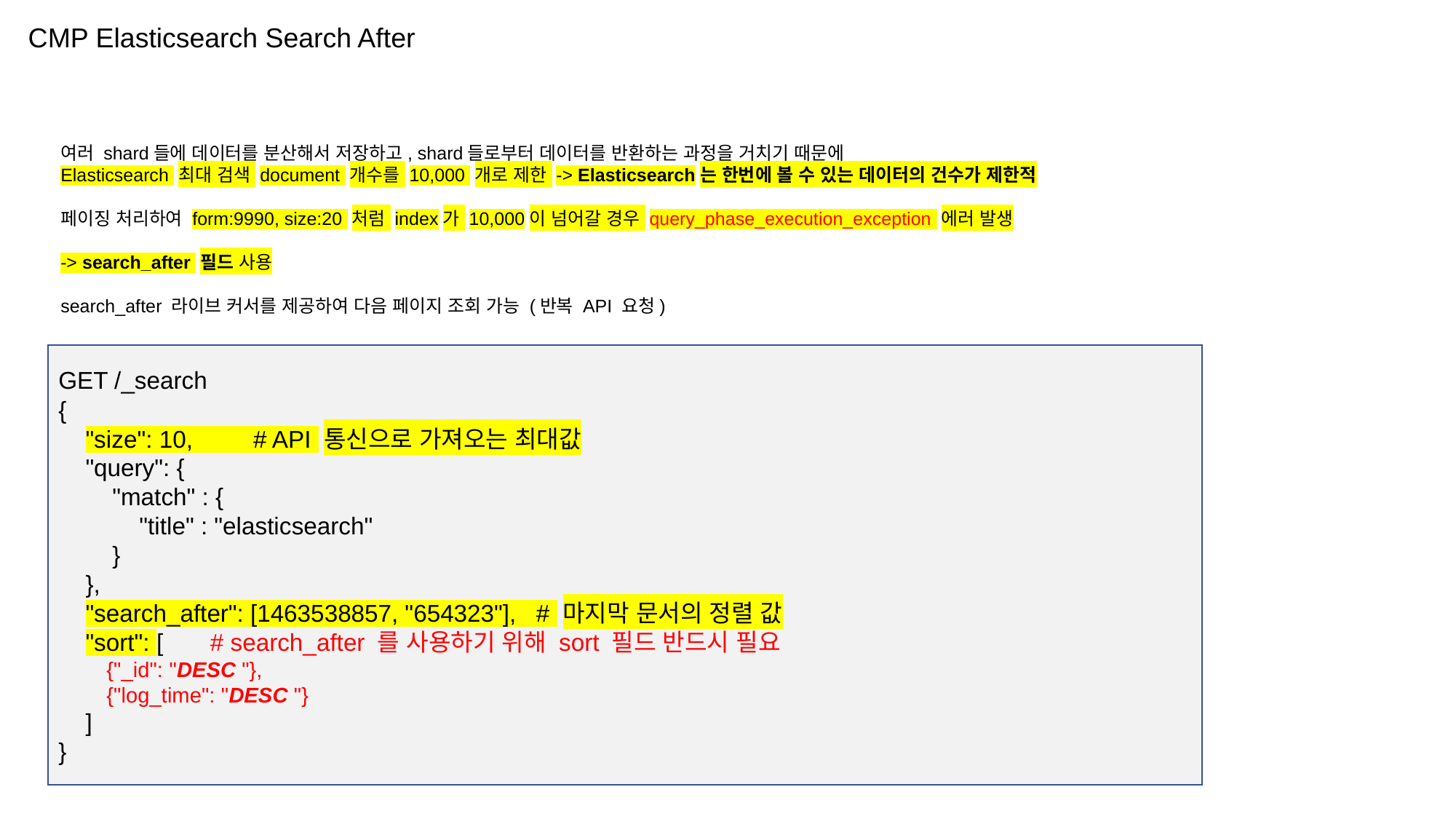

CMP Elasticsearch Search After
여러 shard들에 데이터를 분산해서 저장하고, shard들로부터 데이터를 반환하는 과정을 거치기 때문에
Elasticsearch 최대 검색 document 개수를 10,000 개로 제한 -> Elasticsearch는 한번에 볼 수 있는 데이터의 건수가 제한적

페이징 처리하여 form:9990, size:20 처럼 index가 10,000이 넘어갈 경우 query_phase_execution_exception 에러 발생

-> search_after 필드 사용

search_after 라이브 커서를 제공하여 다음 페이지 조회 가능 (반복 API 요청)
GET /_search
{
    "size": 10,         # API 통신으로 가져오는 최대값
    "query": {
        "match" : {
            "title" : "elasticsearch"
        }
    },
    "search_after": [1463538857, "654323"],   # 마지막 문서의 정렬 값
    "sort": [       # search_after 를 사용하기 위해 sort 필드 반드시 필요
        {"_id": "DESC "},
        {"log_time": "DESC "}
    ]
}